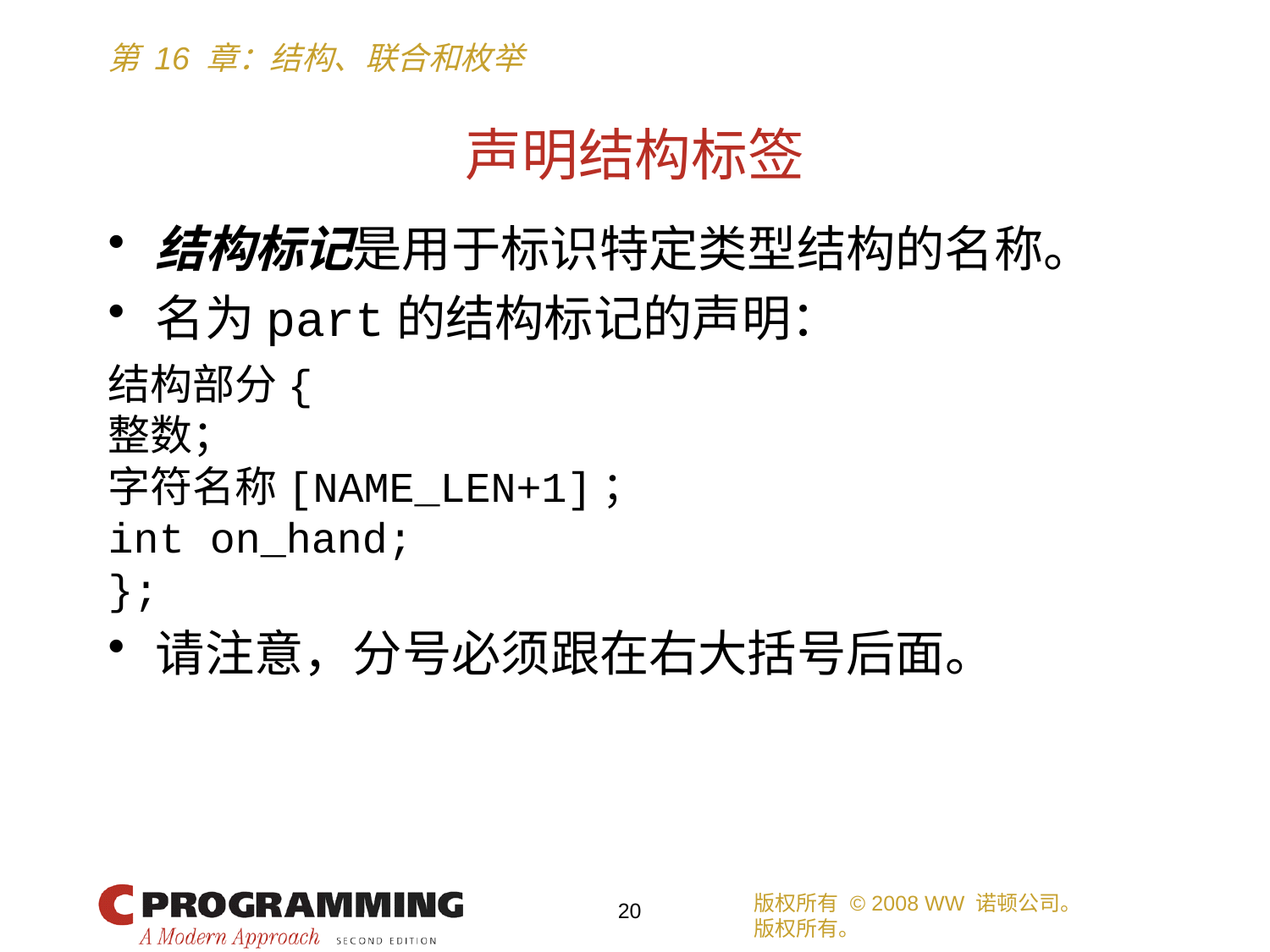

# 声明结构标签
结构标记是用于标识特定类型结构的名称。
名为part的结构标记的声明：
结构部分{
整数；
字符名称[NAME_LEN+1]；
int on_hand;
};
请注意，分号必须跟在右大括号后面。
版权所有 © 2008 WW 诺顿公司。
版权所有。
20